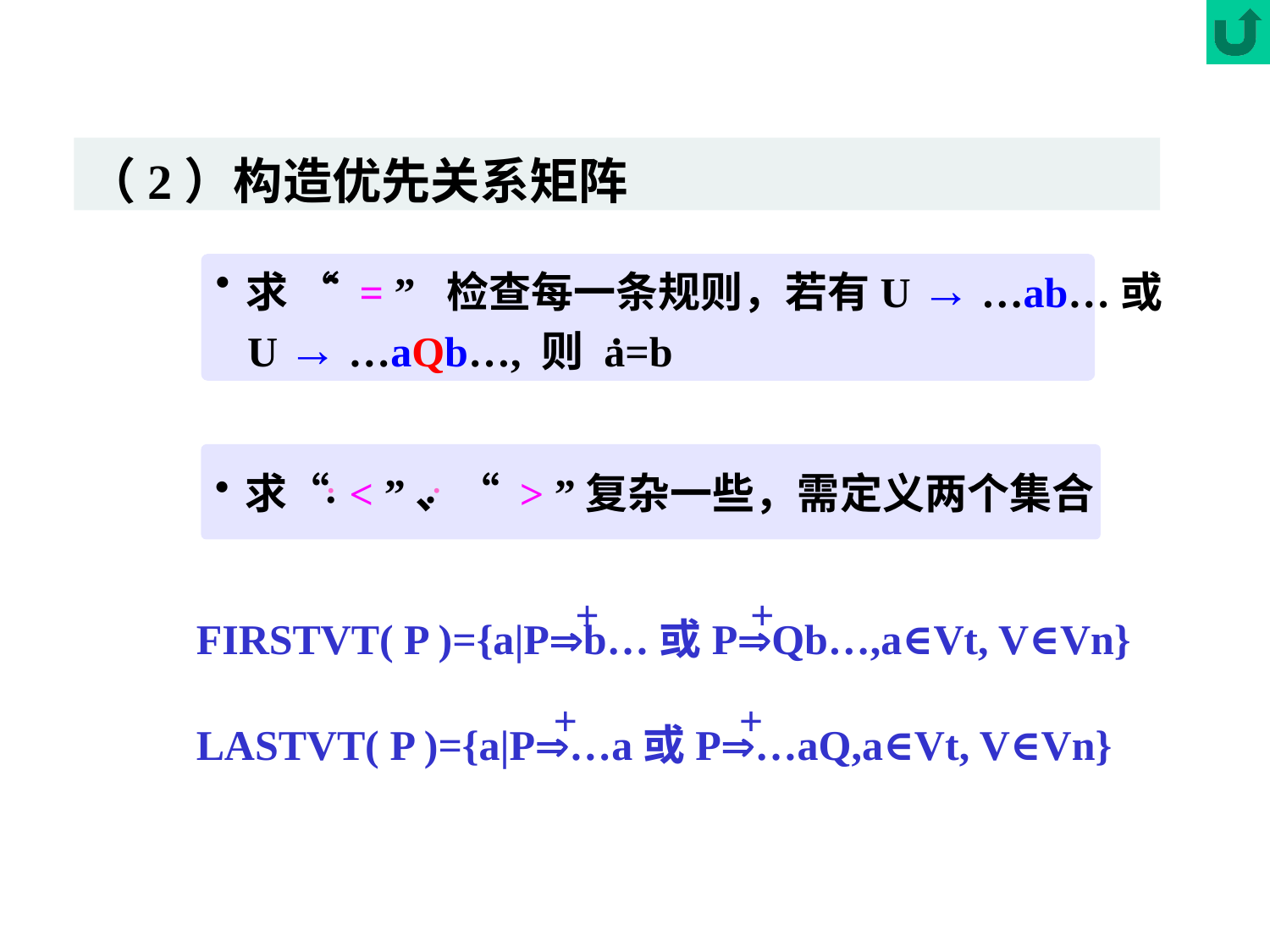

（2）构造优先关系矩阵
 .
求 “ = ”  检查每一条规则，若有U → …ab…或
   U → …aQb…, 则 a=b
 .
求“ < ”、“ > ”复杂一些，需定义两个集合
.         .
 .
 .
+
+
FIRSTVT( P )={a|P⇒b…或P⇒Qb…,a∈Vt, V∈Vn}
+
+
LASTVT( P )={a|P⇒…a或P⇒…aQ,a∈Vt, V∈Vn}